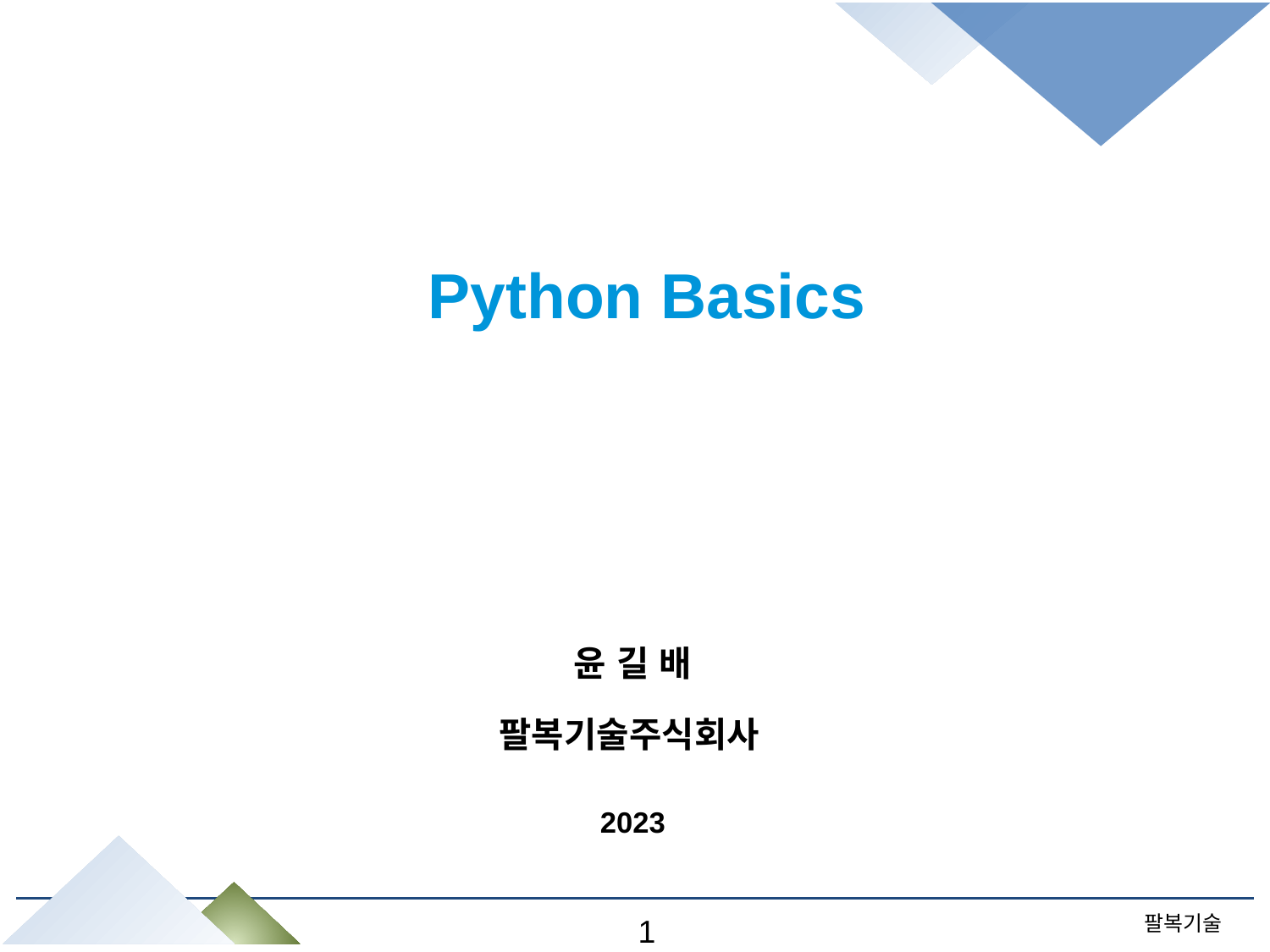

Python Basics
윤 길 배
팔복기술주식회사
2023
1